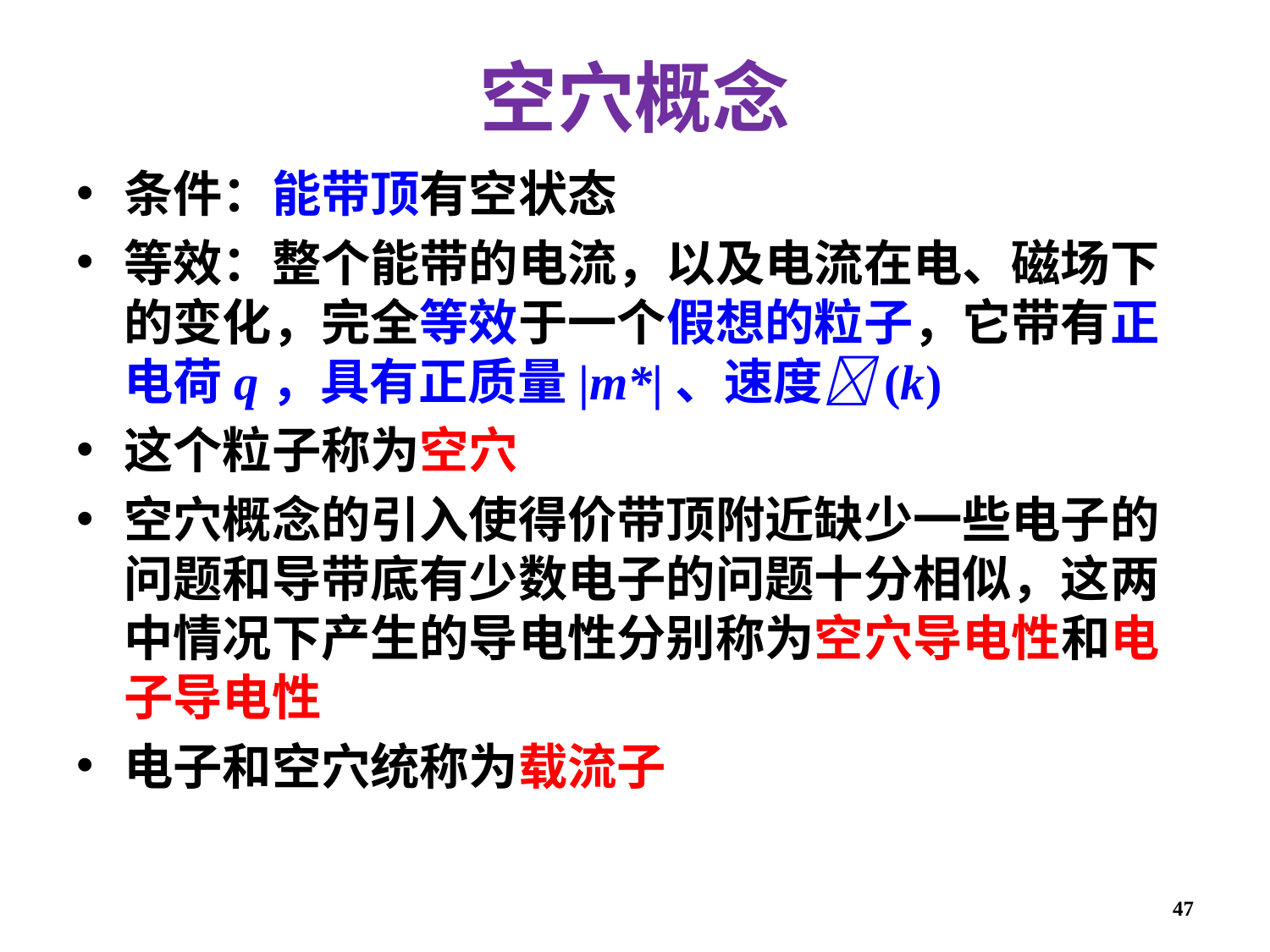

# 空穴概念
条件：能带顶有空状态
等效：整个能带的电流，以及电流在电、磁场下的变化，完全等效于一个假想的粒子，它带有正电荷q，具有正质量|m*|、速度υ(k)
这个粒子称为空穴
空穴概念的引入使得价带顶附近缺少一些电子的问题和导带底有少数电子的问题十分相似，这两中情况下产生的导电性分别称为空穴导电性和电子导电性
电子和空穴统称为载流子
47